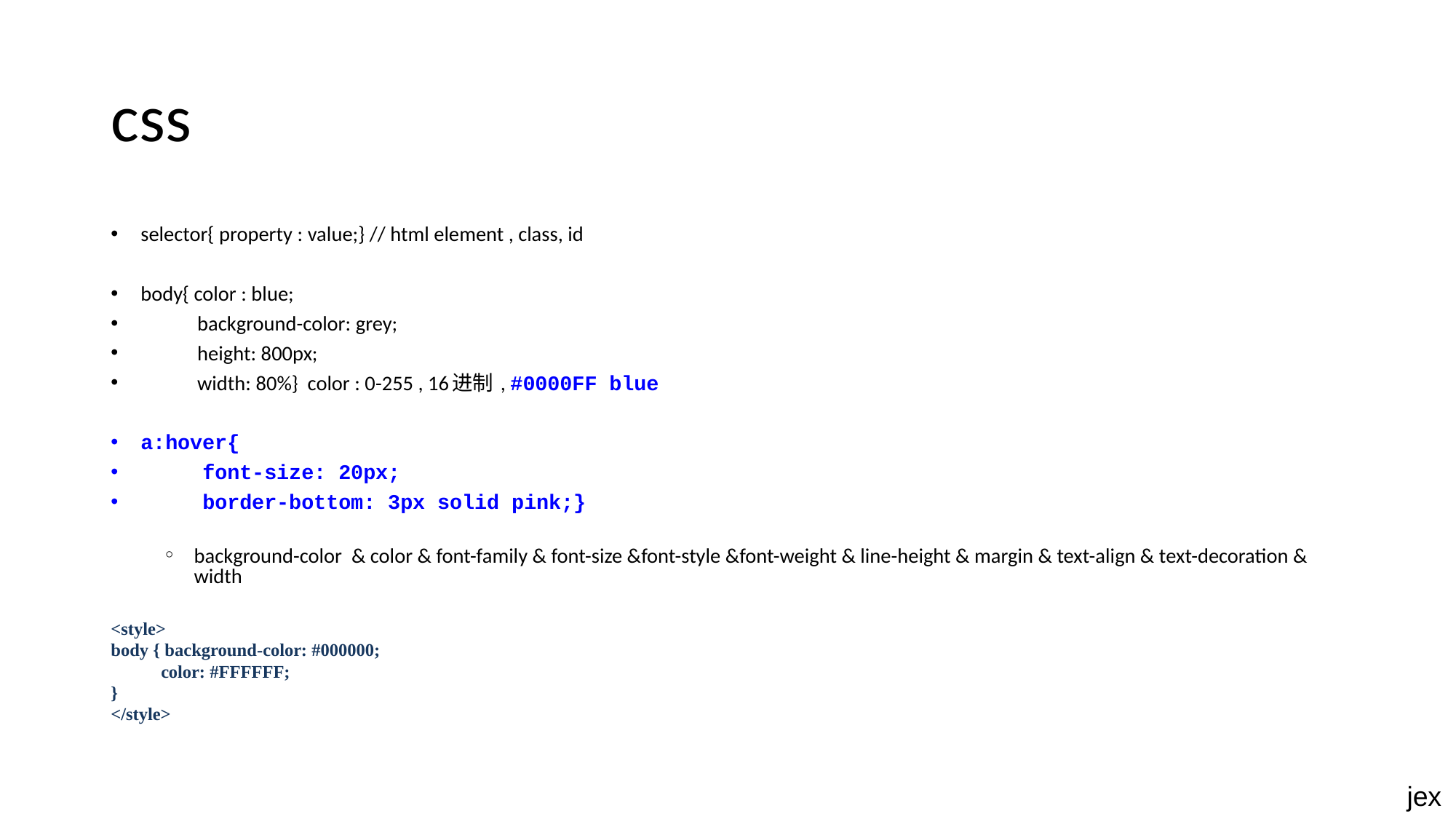

# css
selector{ property : value;} // html element , class, id

body{ color : blue;
            background-color: grey;
            height: 800px;
            width: 80%}  color : 0-255 , 16进制 , #0000FF blue

a:hover{
     font-size: 20px;
     border-bottom: 3px solid pink;}

background-color  & color & font-family & font-size &font-style &font-weight & line-height & margin & text-align & text-decoration & width

<style>
body { background-color: #000000;
           color: #FFFFFF;
}
</style>

jex